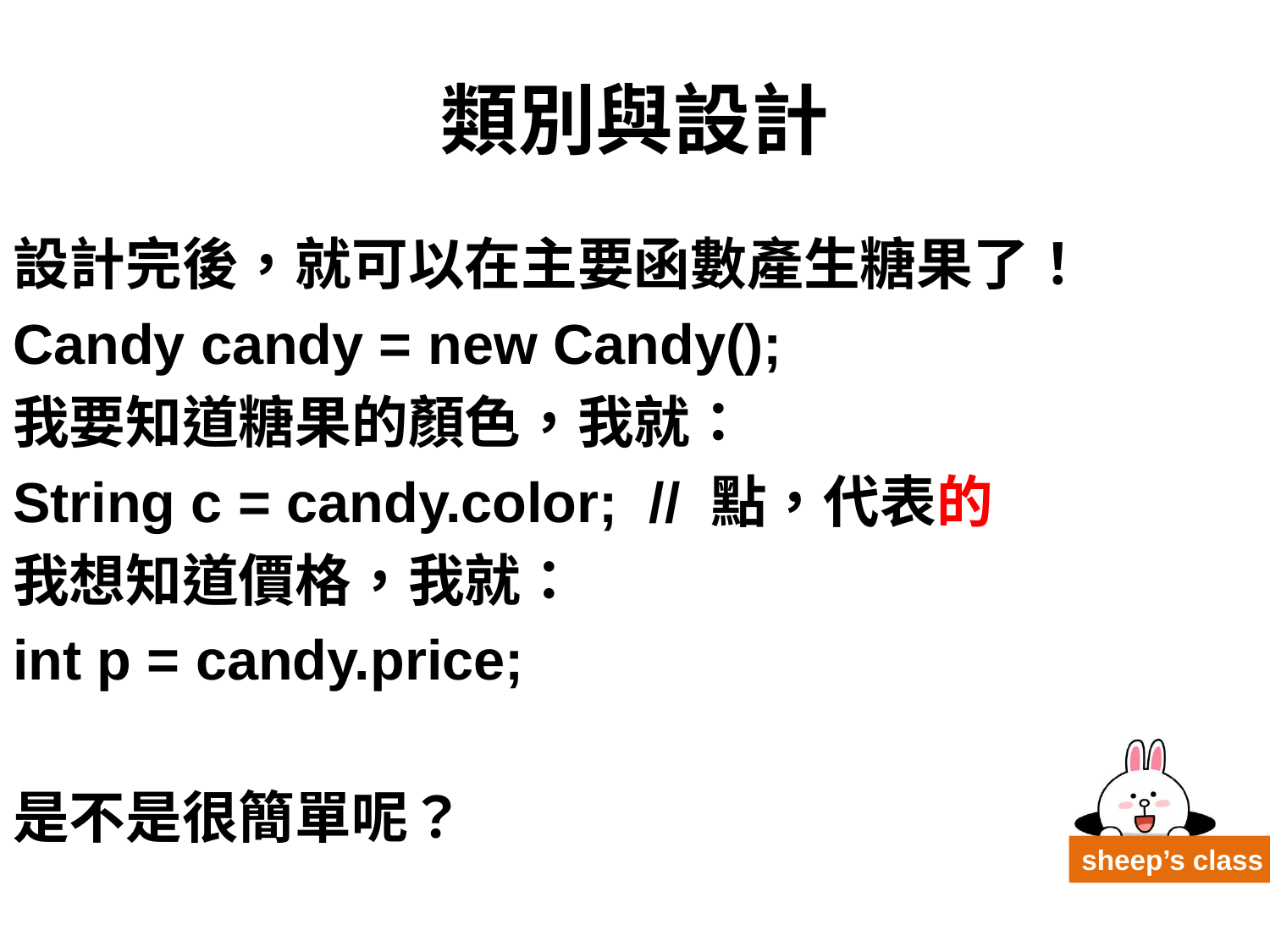

# 類別與設計
設計完後，就可以在主要函數產生糖果了！
Candy candy = new Candy();
我要知道糖果的顏色，我就：
String c = candy.color;  // 點，代表的
我想知道價格，我就：
int p = candy.price;

是不是很簡單呢？